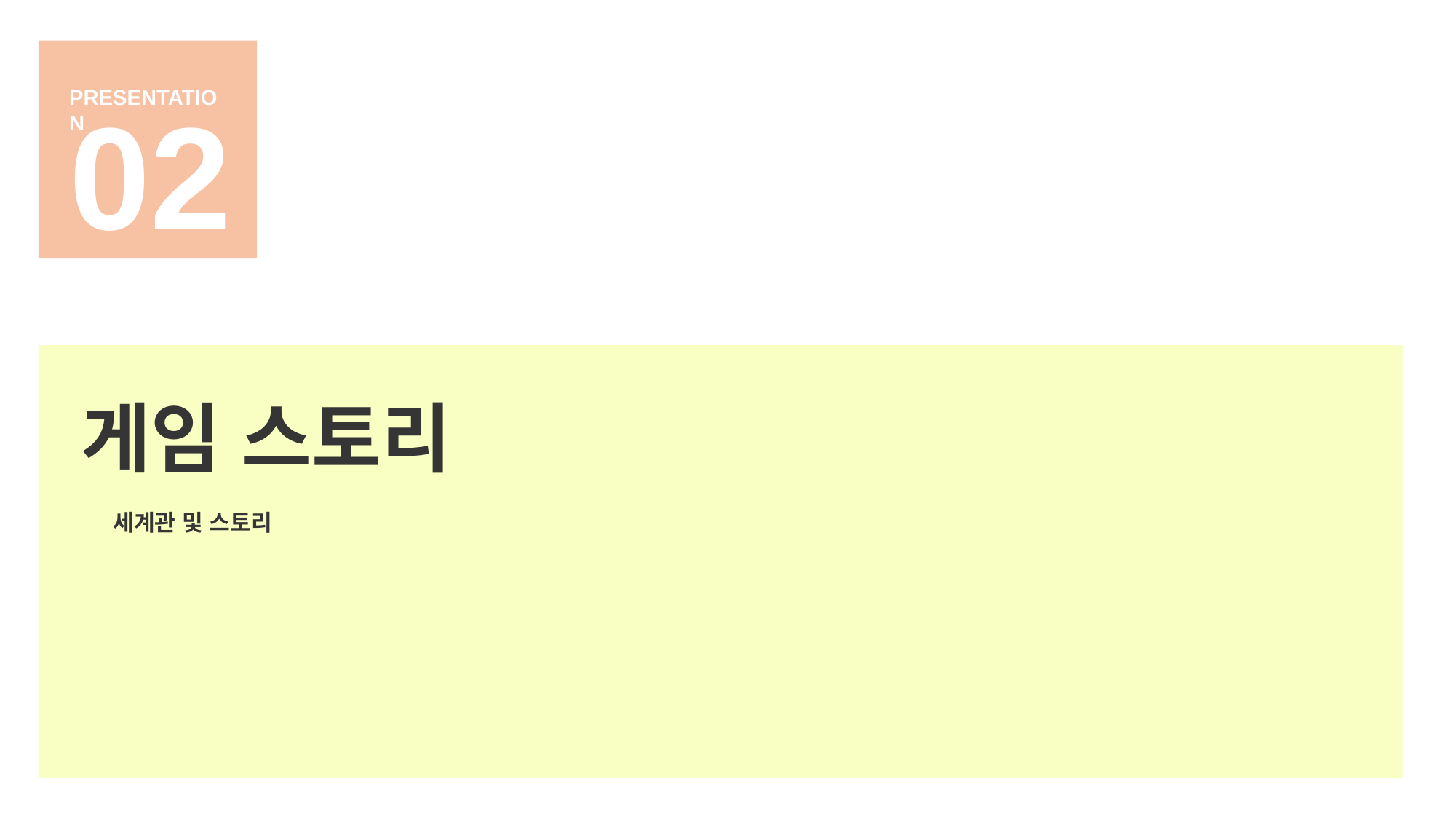

PRESENTATION
02

# 게임 스토리
세계관 및 스토리